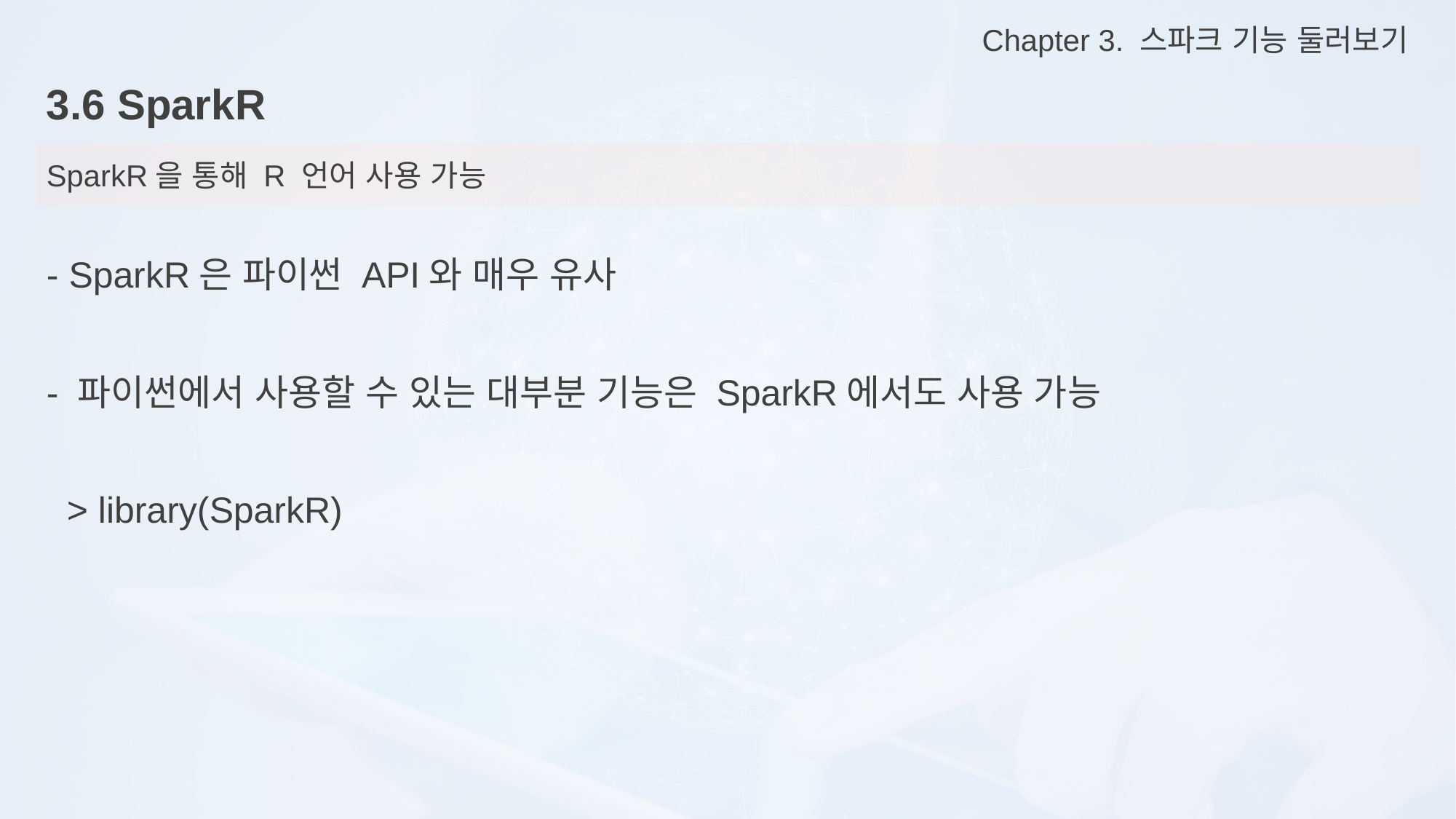

Chapter 3. 스파크 기능 둘러보기
3.6 SparkR
SparkR을 통해 R 언어 사용 가능
- SparkR은 파이썬 API와 매우 유사

- 파이썬에서 사용할 수 있는 대부분 기능은 SparkR에서도 사용 가능

  > library(SparkR)